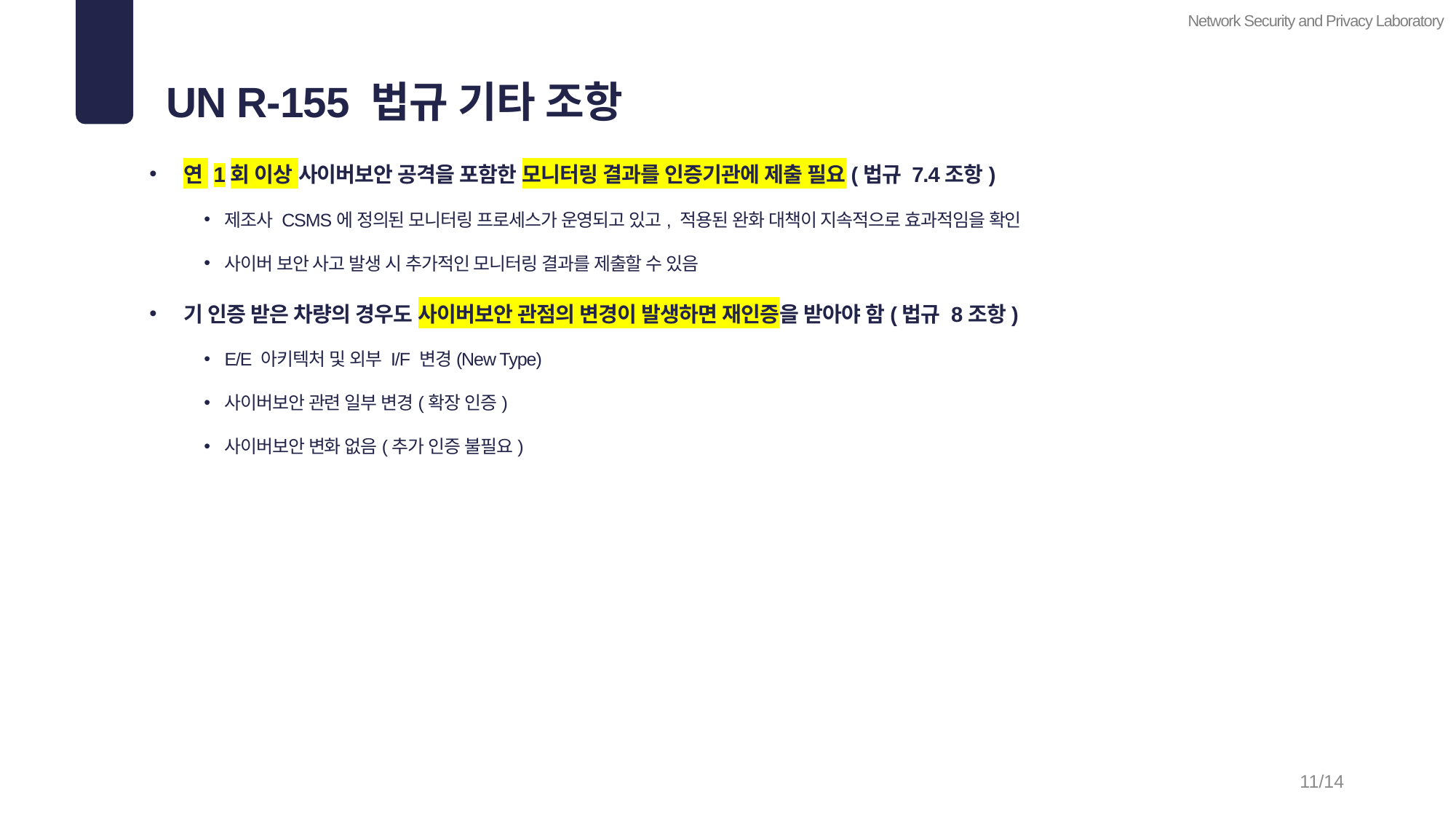

Network Security and Privacy Laboratory
UN R-155 법규 기타 조항
03
연 1회 이상 사이버보안 공격을 포함한 모니터링 결과를 인증기관에 제출 필요(법규 7.4조항)

제조사 CSMS에 정의된 모니터링 프로세스가 운영되고 있고, 적용된 완화 대책이 지속적으로 효과적임을 확인

사이버 보안 사고 발생 시 추가적인 모니터링 결과를 제출할 수 있음

기 인증 받은 차량의 경우도 사이버보안 관점의 변경이 발생하면 재인증을 받아야 함(법규 8조항)

E/E 아키텍처 및 외부 I/F 변경(New Type)

사이버보안 관련 일부 변경(확장 인증)

사이버보안 변화 없음(추가 인증 불필요)
11/14